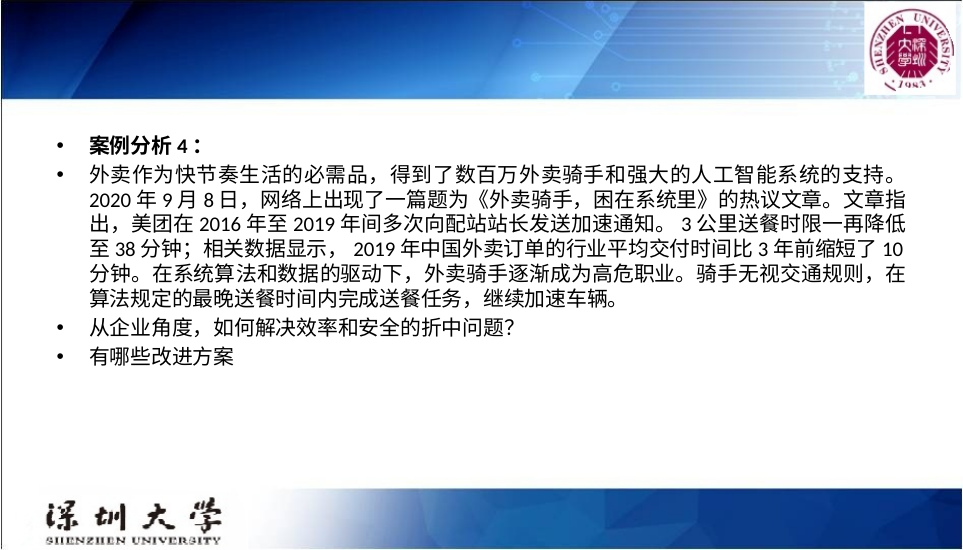

#
案例分析4：
外卖作为快节奏生活的必需品，得到了数百万外卖骑手和强大的人工智能系统的支持。 2020年9月8日，网络上出现了一篇题为《外卖骑手，困在系统里》的热议文章。文章指出，美团在2016年至2019年间多次向配站站长发送加速通知。3公里送餐时限一再降低至38分钟；相关数据显示，2019年中国外卖订单的行业平均交付时间比3年前缩短了10分钟。在系统算法和数据的驱动下，外卖骑手逐渐成为高危职业。骑手无视交通规则，在算法规定的最晚送餐时间内完成送餐任务，继续加速车辆。
从企业角度，如何解决效率和安全的折中问题？
有哪些改进方案
32